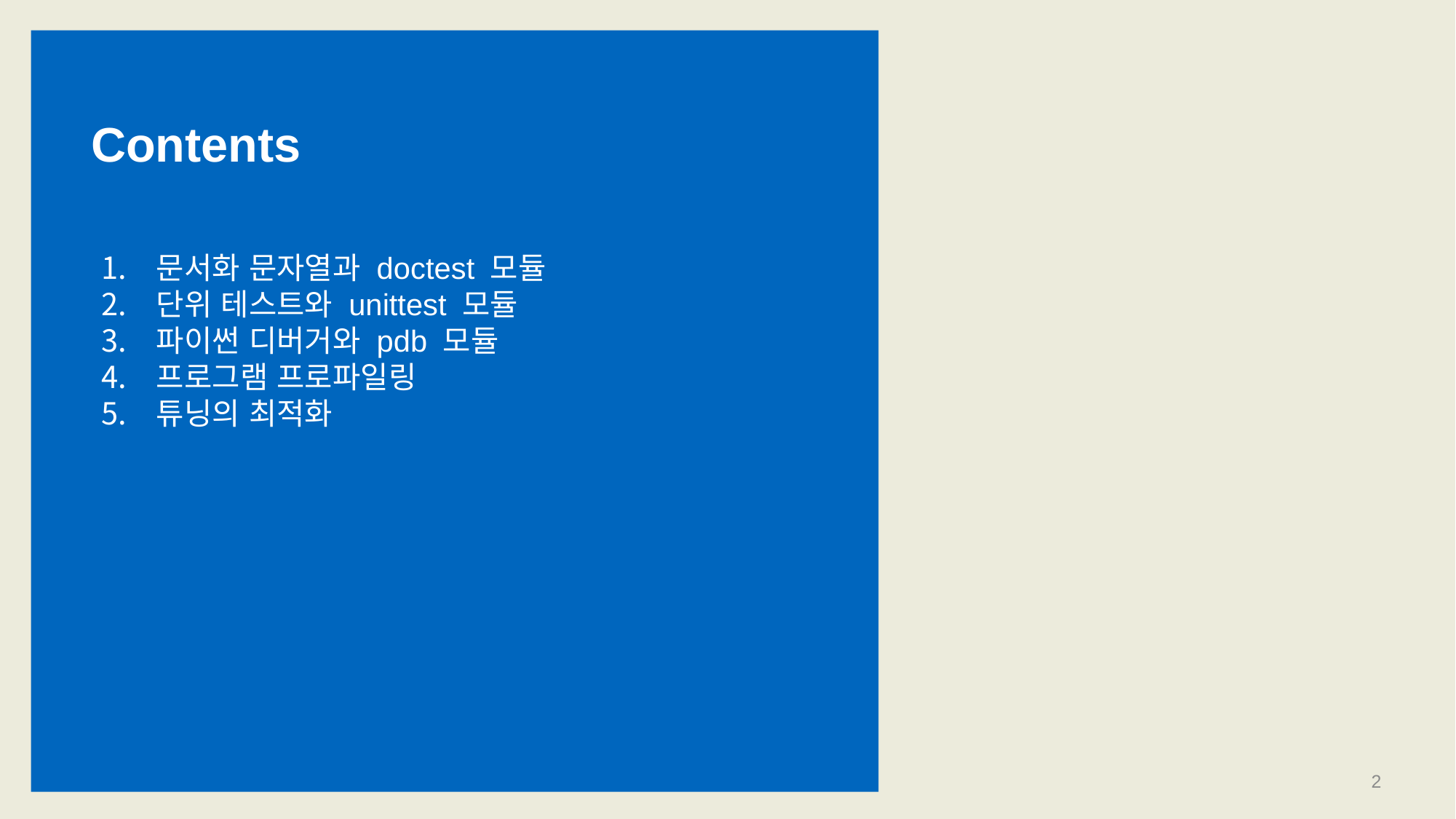

Contents

문서화 문자열과 doctest 모듈
단위 테스트와 unittest 모듈
파이썬 디버거와 pdb 모듈
프로그램 프로파일링
튜닝의 최적화

2